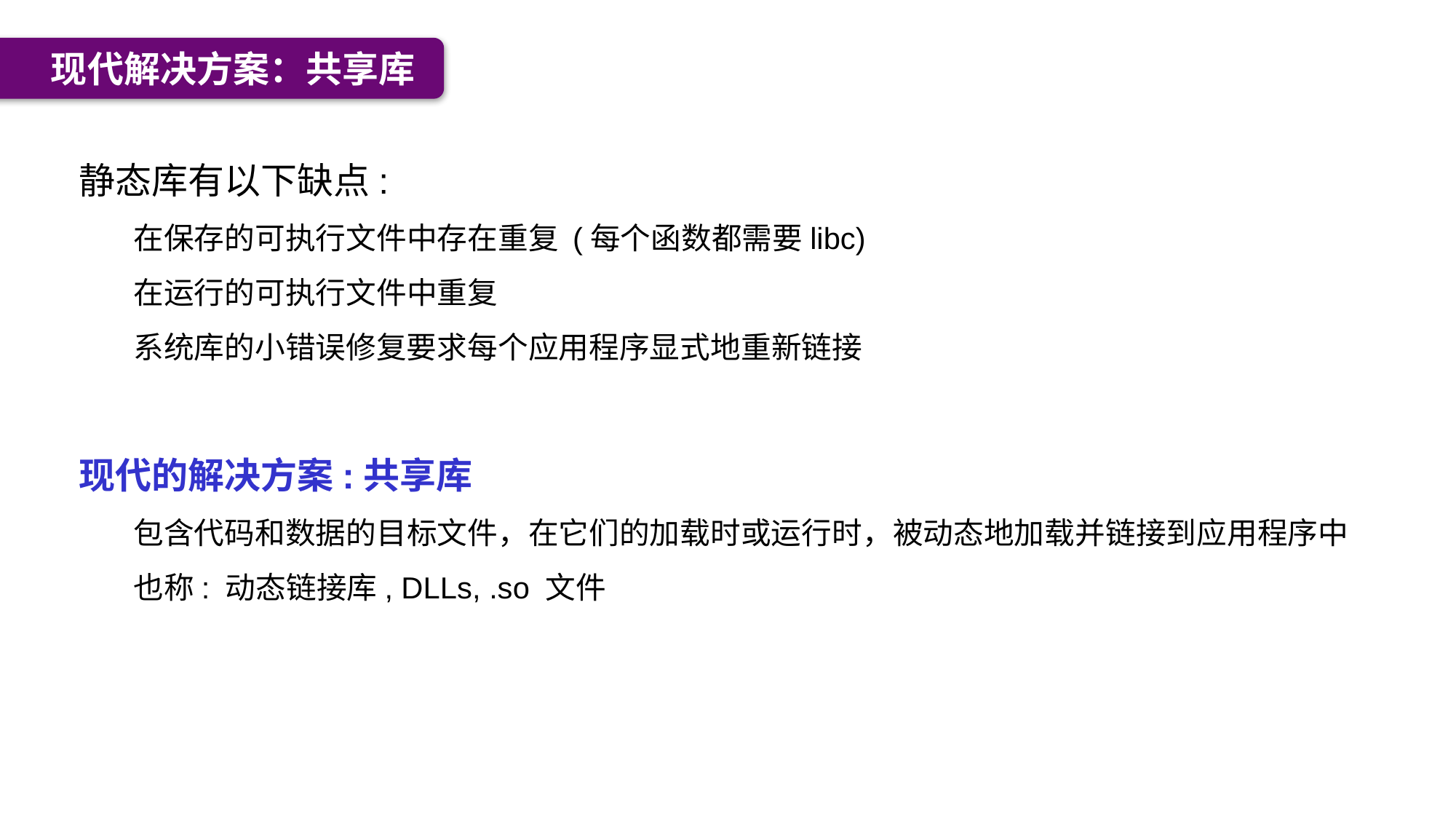

现代解决方案：共享库
静态库有以下缺点:
在保存的可执行文件中存在重复 (每个函数都需要libc)
在运行的可执行文件中重复
系统库的小错误修复要求每个应用程序显式地重新链接

现代的解决方案:共享库
包含代码和数据的目标文件，在它们的加载时或运行时，被动态地加载并链接到应用程序中
也称: 动态链接库, DLLs, .so 文件